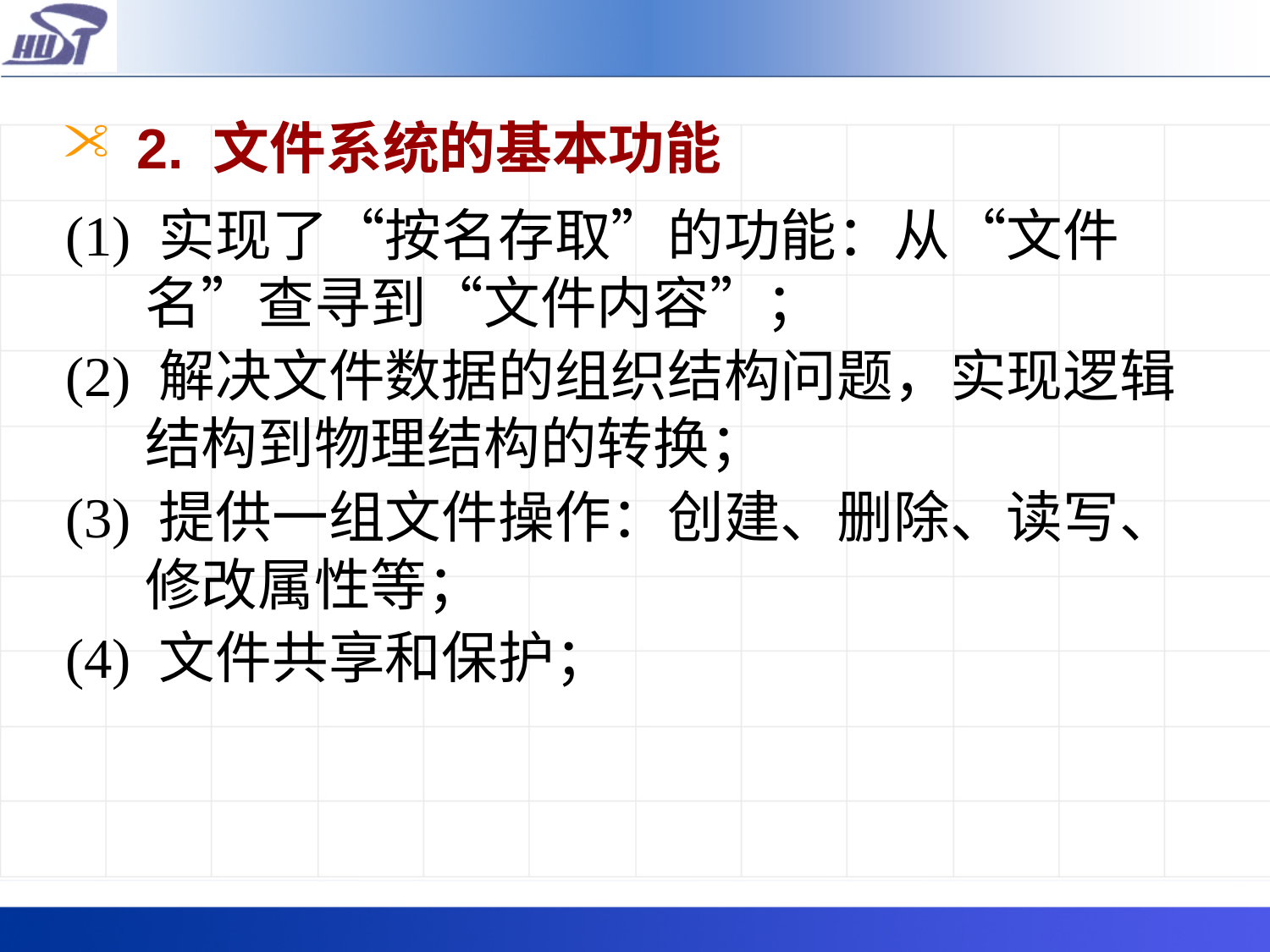

# 2. 文件系统的基本功能
(1) 实现了“按名存取”的功能：从“文件名”查寻到“文件内容”；
(2) 解决文件数据的组织结构问题，实现逻辑结构到物理结构的转换；
(3) 提供一组文件操作：创建、删除、读写、修改属性等；
(4) 文件共享和保护；